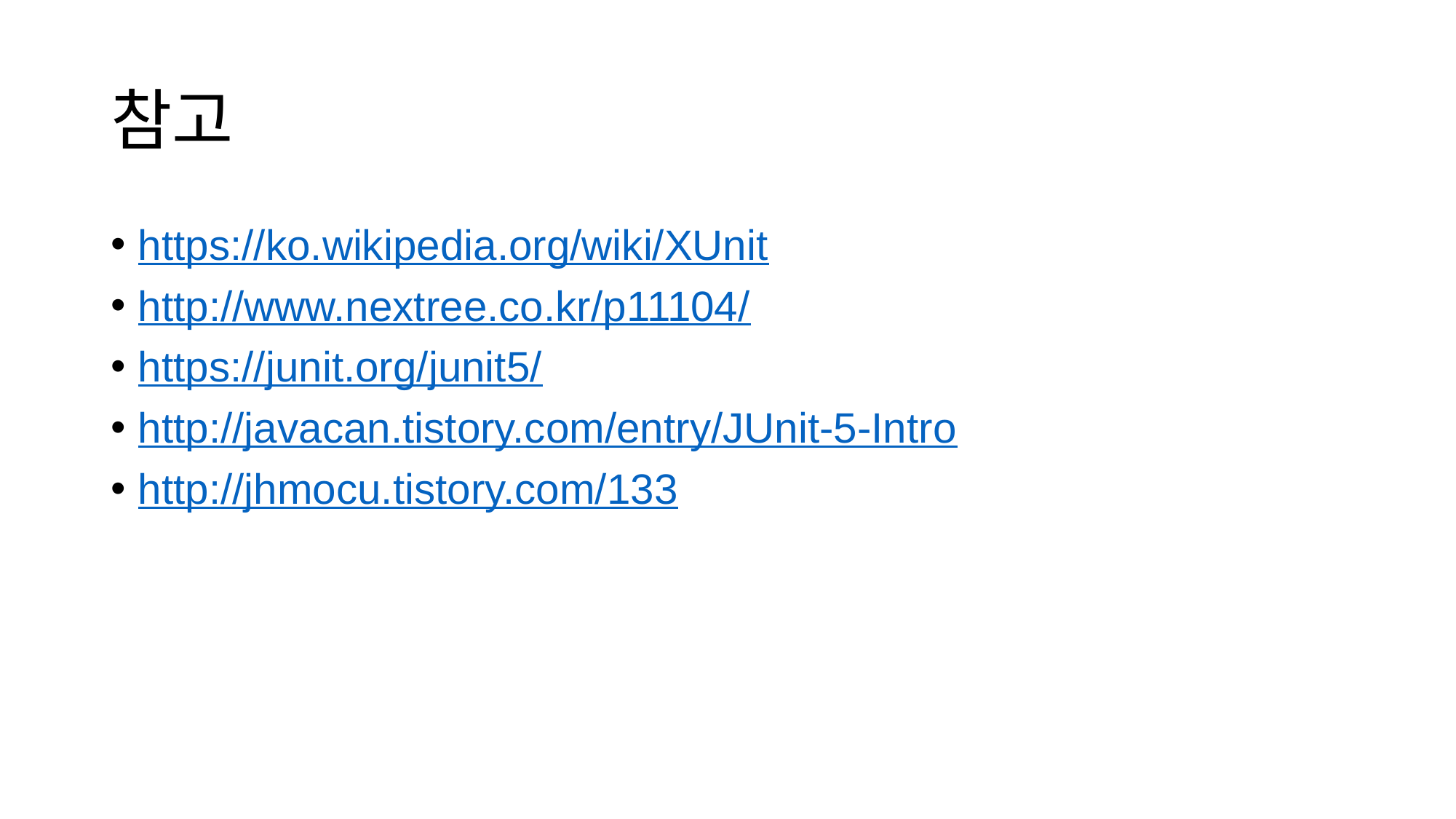

# 참고
https://ko.wikipedia.org/wiki/XUnit
http://www.nextree.co.kr/p11104/
https://junit.org/junit5/
http://javacan.tistory.com/entry/JUnit-5-Intro
http://jhmocu.tistory.com/133